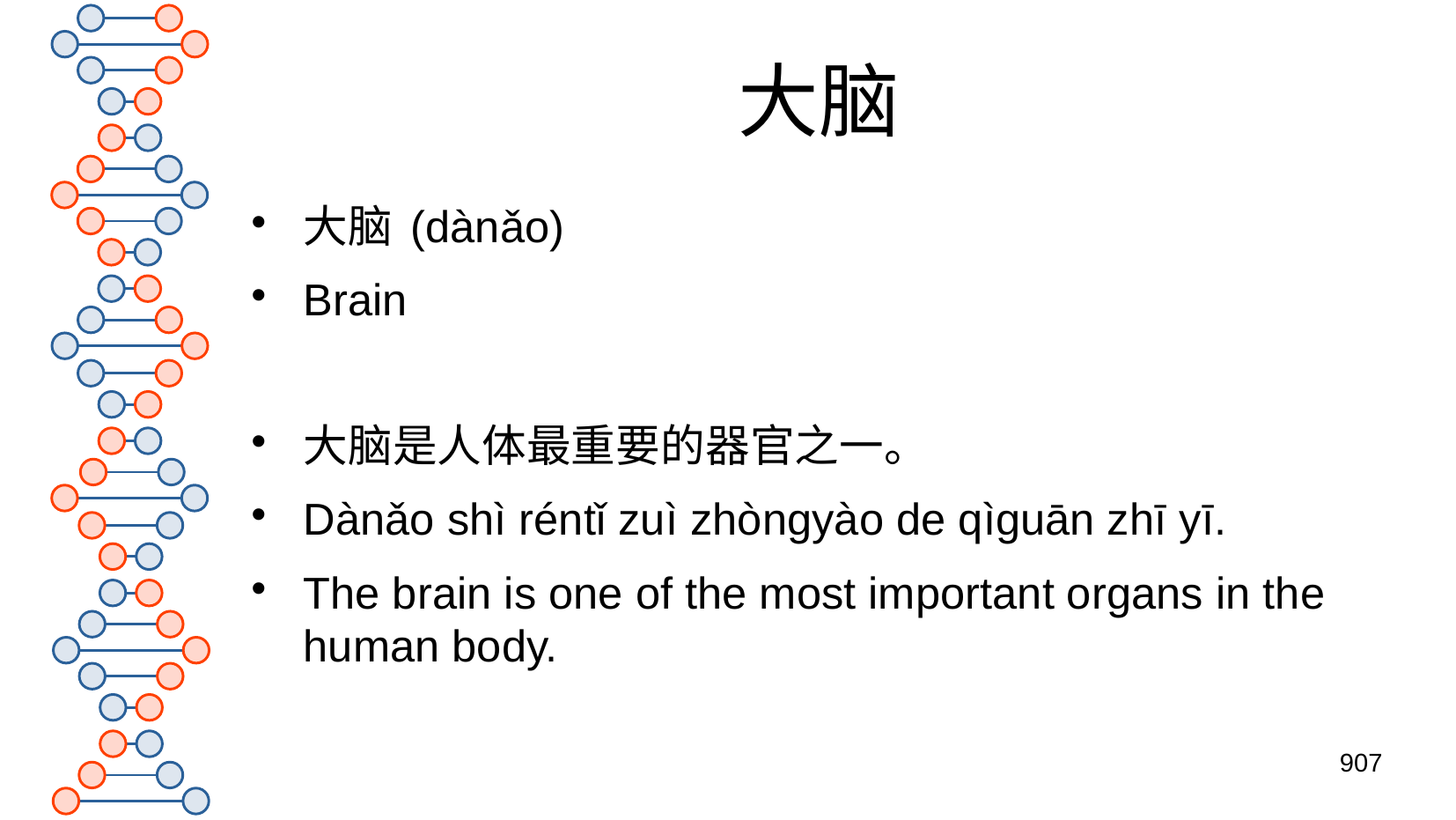

# 大脑
大脑 (dànǎo)
Brain

大脑是人体最重要的器官之一。
Dànǎo shì réntǐ zuì zhòngyào de qìguān zhī yī.
The brain is one of the most important organs in the human body.

907